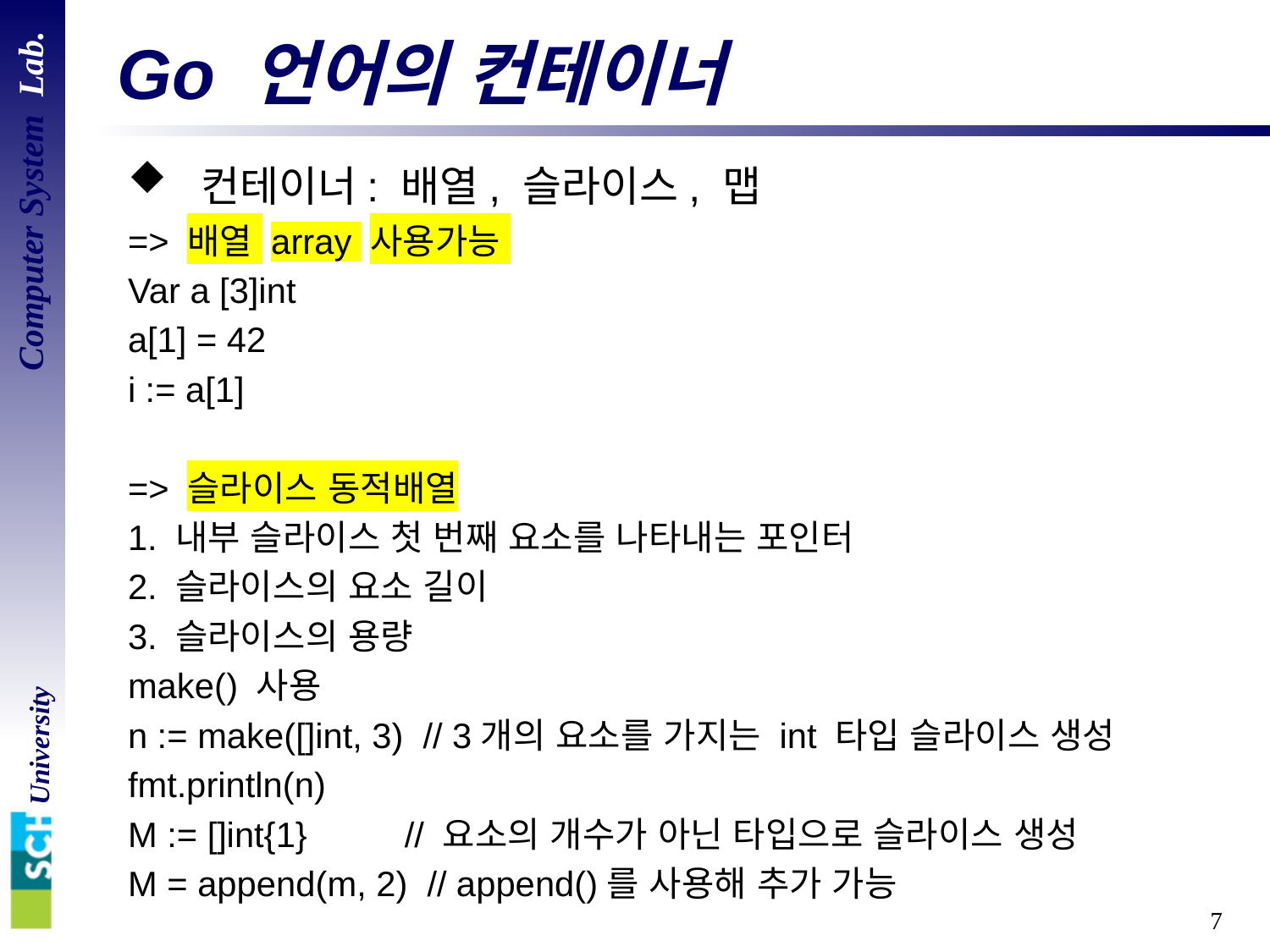

# Go 언어의 컨테이너
 컨테이너: 배열, 슬라이스, 맵
=> 배열 array 사용가능
Var a [3]int
a[1] = 42
i := a[1]

=> 슬라이스 동적배열
1. 내부 슬라이스 첫 번째 요소를 나타내는 포인터
2. 슬라이스의 요소 길이
3. 슬라이스의 용량
make() 사용
n := make([]int, 3)  // 3개의 요소를 가지는 int 타입 슬라이스 생성
fmt.println(n)
M := []int{1}          // 요소의 개수가 아닌 타입으로 슬라이스 생성
M = append(m, 2)  // append()를 사용해 추가 가능